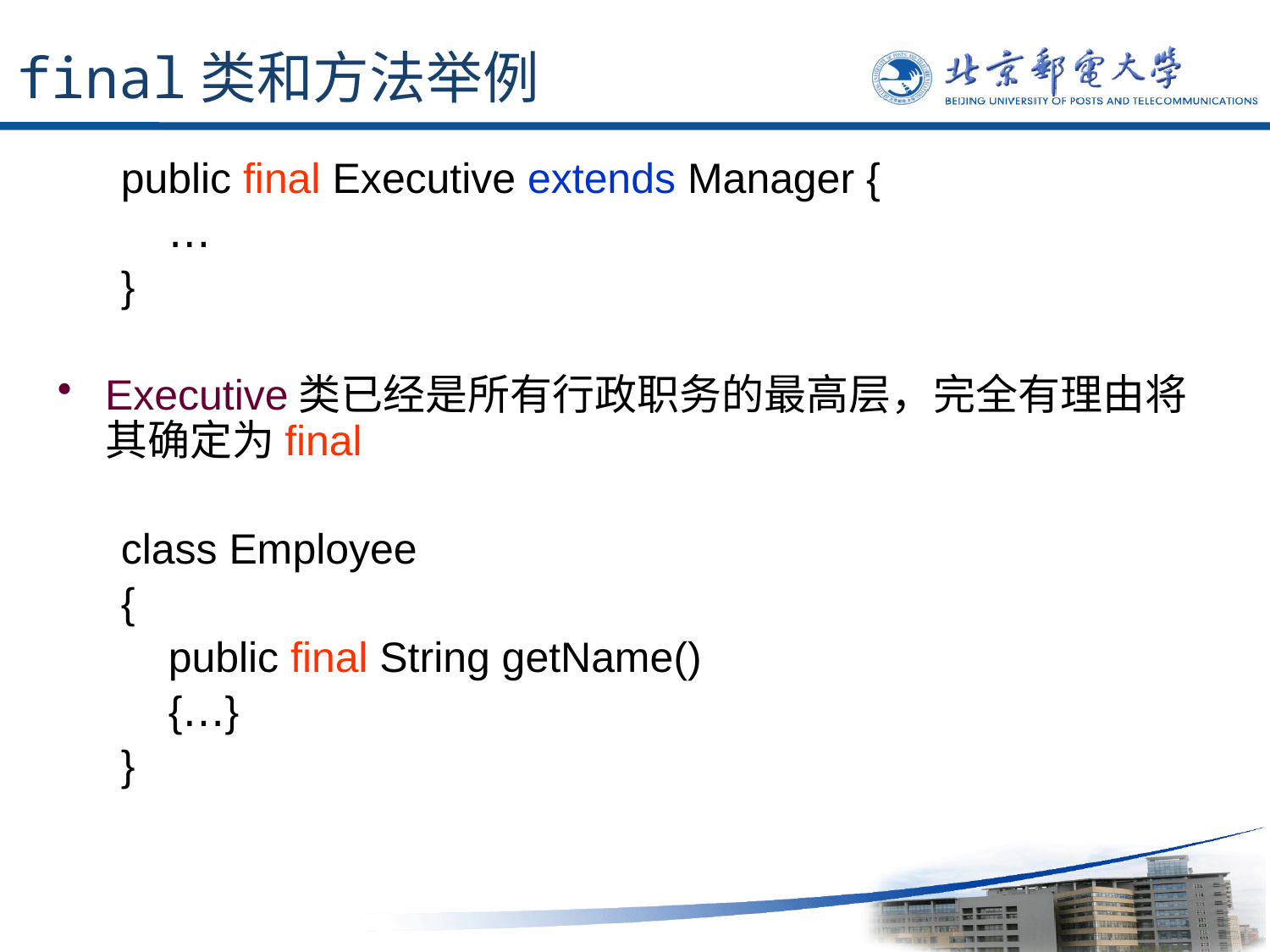

# final类和方法举例
public final Executive extends Manager {
    …
}

Executive类已经是所有行政职务的最高层，完全有理由将其确定为final

class Employee
{
    public final String getName()
    {…}
}